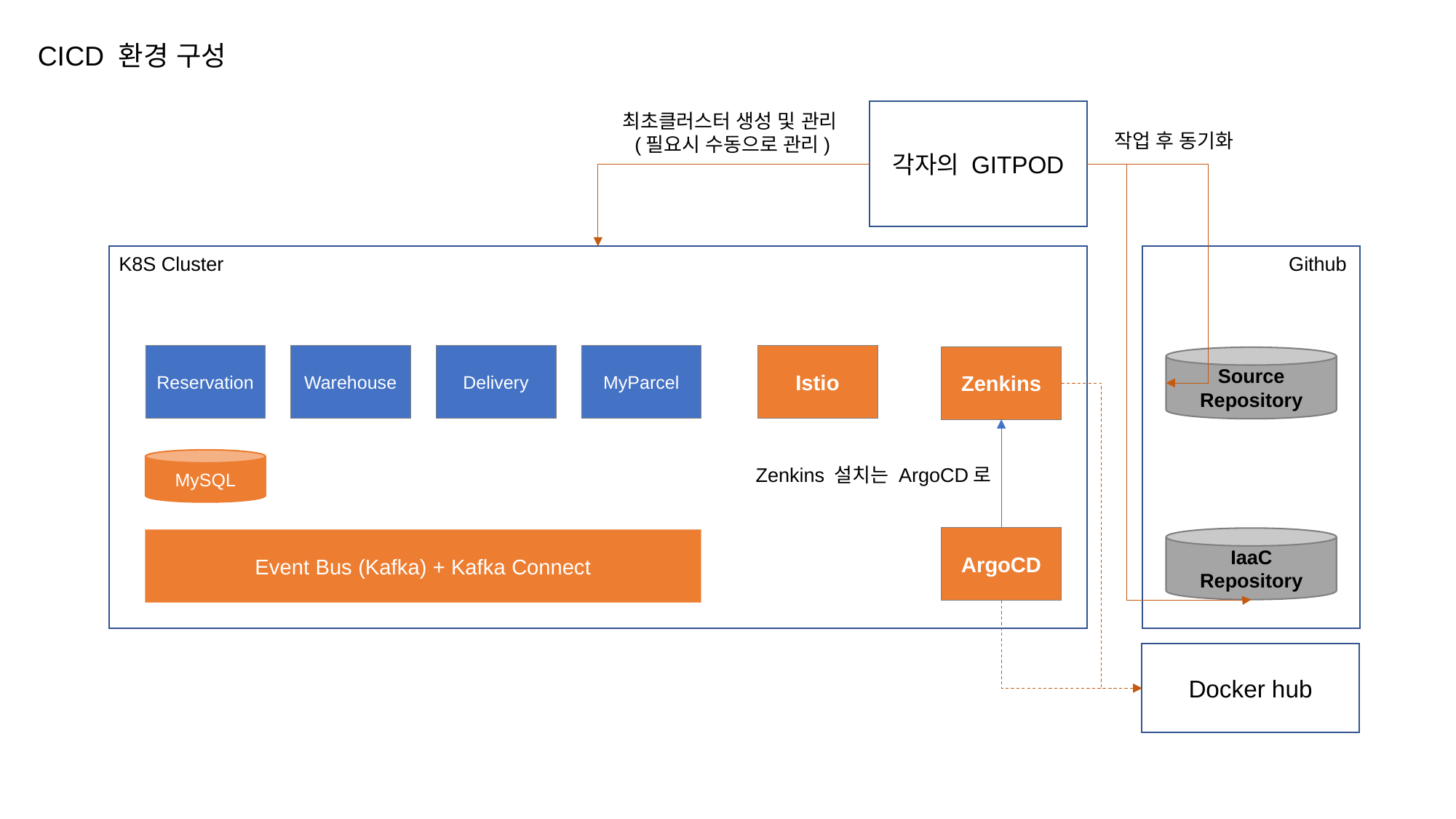

CICD 환경 구성
각자의 GITPOD
최초클러스터 생성 및 관리
(필요시 수동으로 관리)
작업 후 동기화

K8S Cluster

Github
Delivery
MyParcel
Istio
Reservation
Warehouse
Zenkins
Source
Repository
MySQL
Zenkins 설치는 ArgoCD로
ArgoCD
IaaC
Repository
Event Bus (Kafka) + Kafka Connect
Docker hub